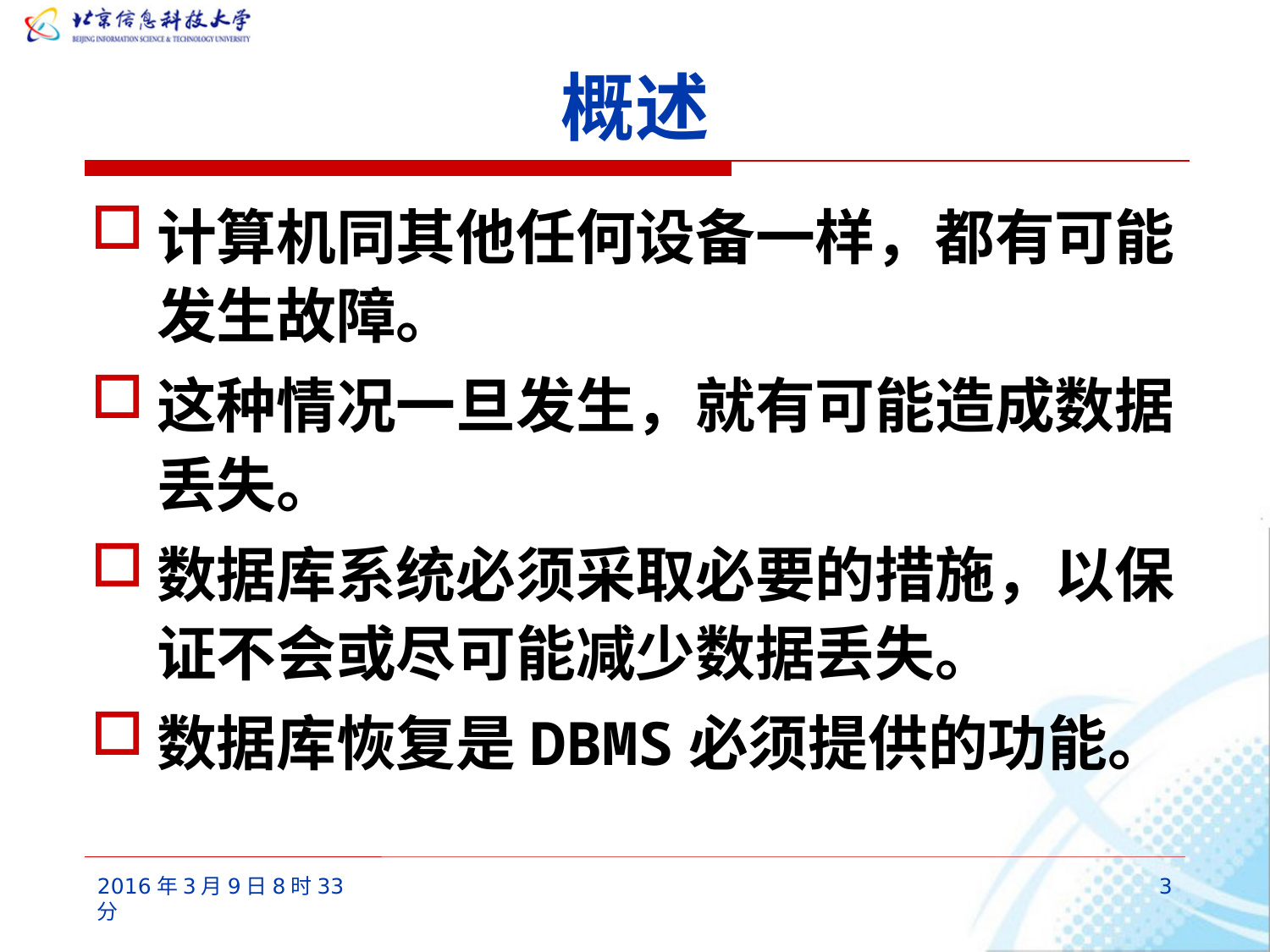

# 概述
计算机同其他任何设备一样，都有可能发生故障。
这种情况一旦发生，就有可能造成数据丢失。
数据库系统必须采取必要的措施，以保证不会或尽可能减少数据丢失。
数据库恢复是DBMS必须提供的功能。
2016年3月9日8时33分
3